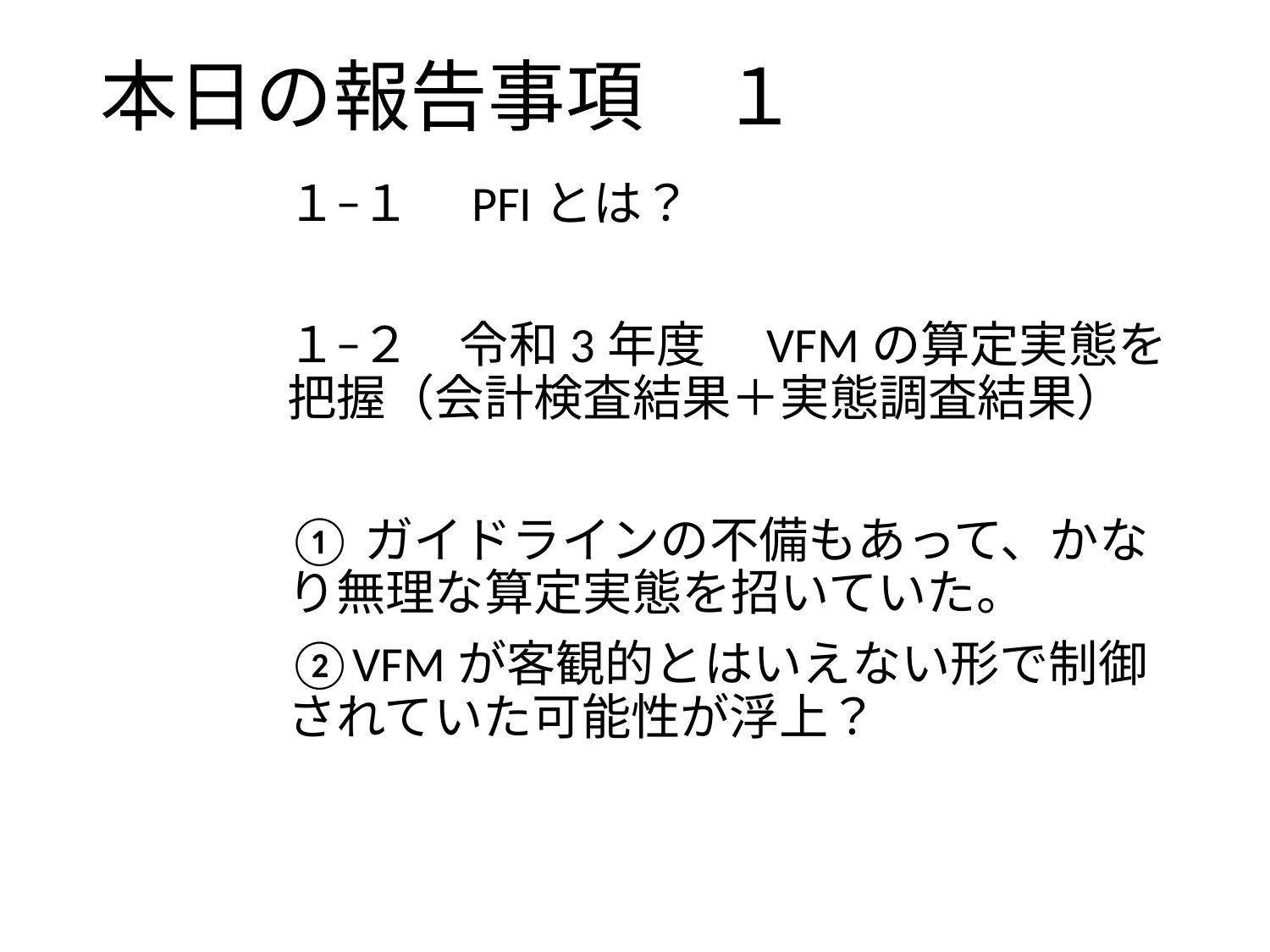

# 本日の報告事項　１
１−１　PFIとは？

１−２　令和3年度　VFMの算定実態を把握（会計検査結果＋実態調査結果）

①ガイドラインの不備もあって、かなり無理な算定実態を招いていた。
②VFMが客観的とはいえない形で制御されていた可能性が浮上？